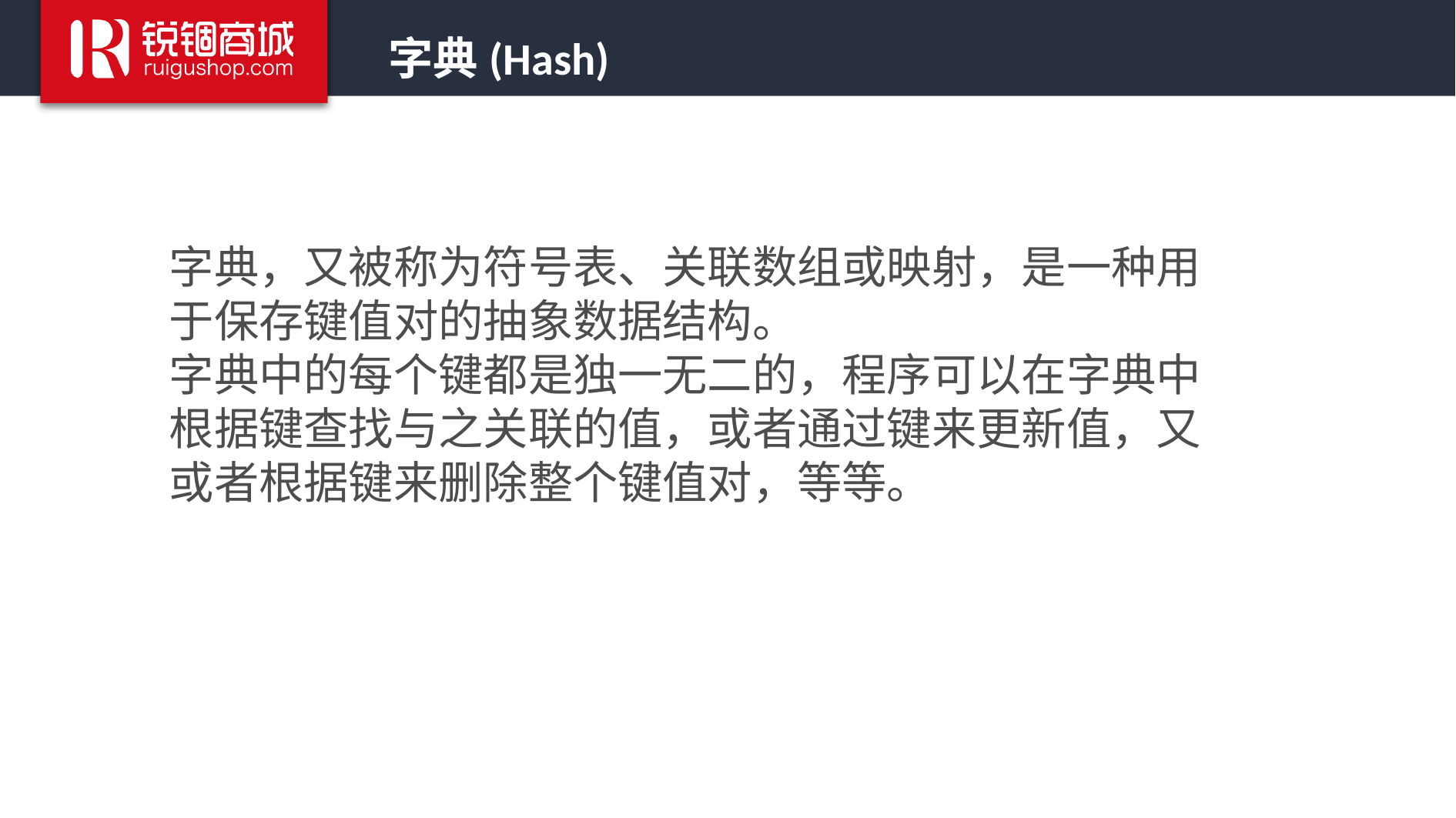

字典(Hash)
字典，又被称为符号表、关联数组或映射，是一种用于保存键值对的抽象数据结构。
字典中的每个键都是独一无二的，程序可以在字典中根据键查找与之关联的值，或者通过键来更新值，又或者根据键来删除整个键值对，等等。